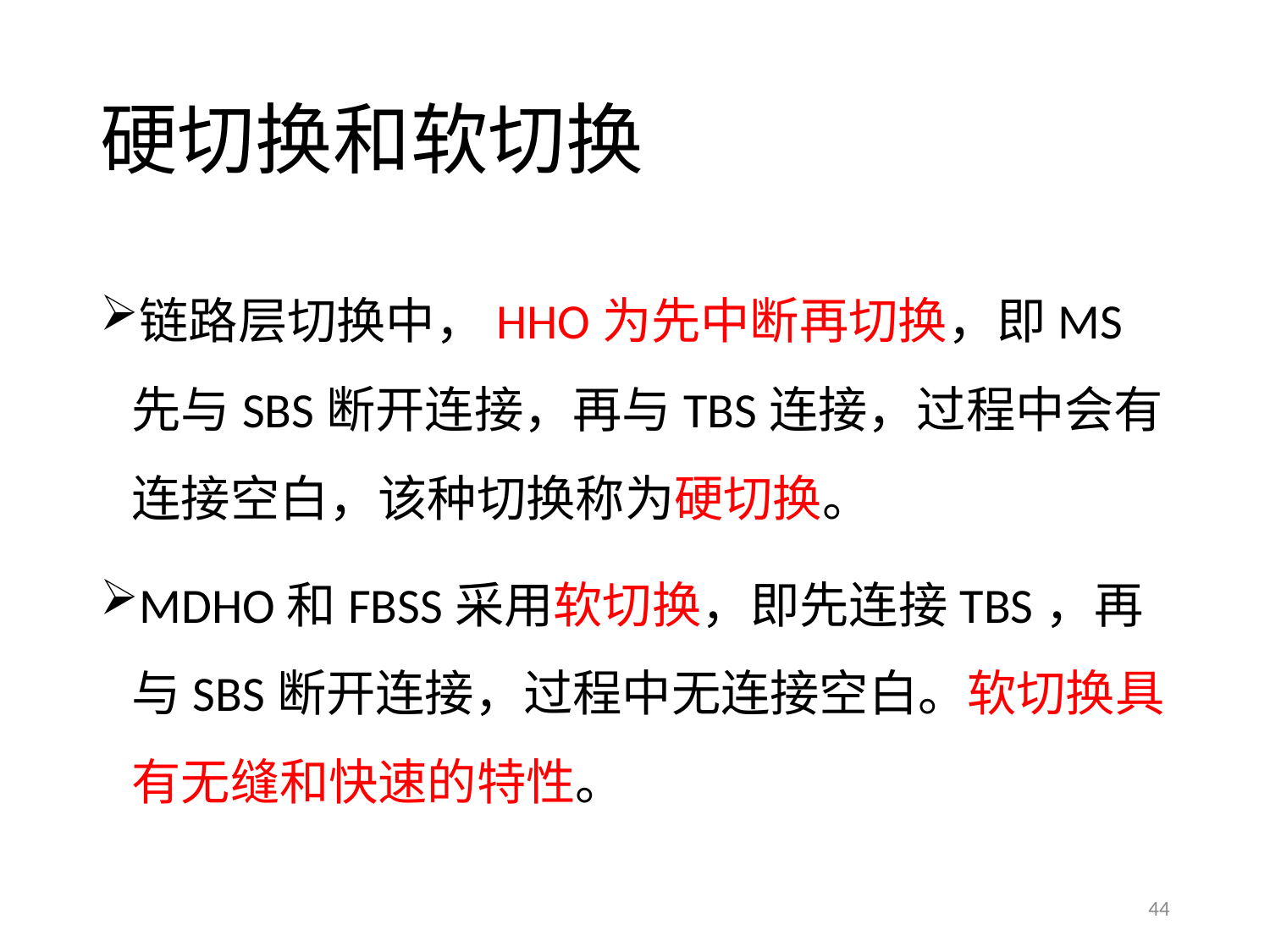

# 硬切换和软切换
链路层切换中，HHO为先中断再切换，即MS先与SBS断开连接，再与TBS连接，过程中会有连接空白，该种切换称为硬切换。
MDHO和FBSS采用软切换，即先连接TBS，再与SBS断开连接，过程中无连接空白。软切换具有无缝和快速的特性。
44